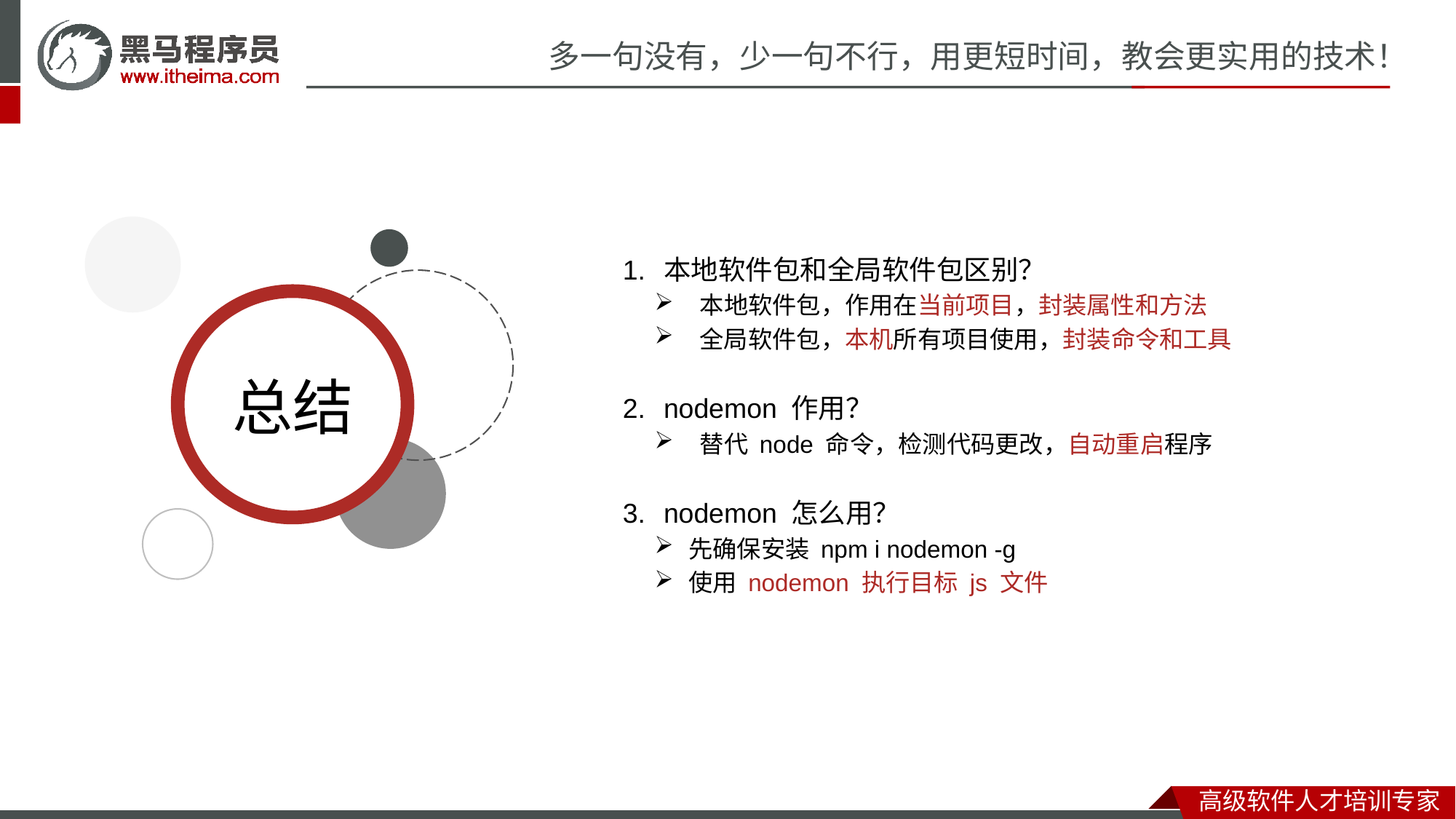

本地软件包和全局软件包区别？
 本地软件包，作用在当前项目，封装属性和方法
 全局软件包，本机所有项目使用，封装命令和工具
nodemon 作用？
 替代 node 命令，检测代码更改，自动重启程序
nodemon 怎么用？
先确保安装 npm i nodemon -g
使用 nodemon 执行目标 js 文件